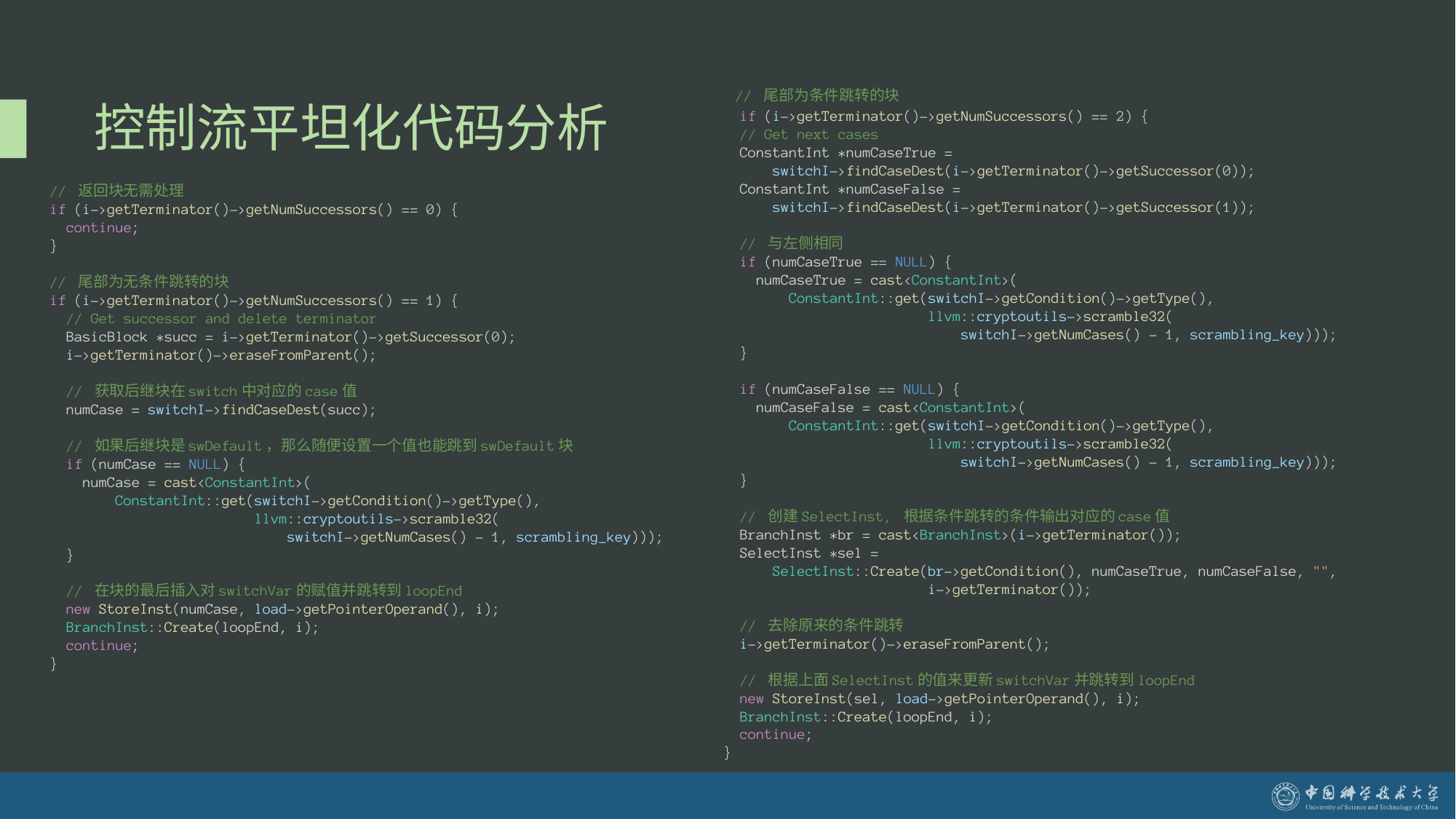

# 控制流平坦化代码分析
   // 尾部为条件跳转的块
      if (i->getTerminator()->getNumSuccessors() == 2) {
      // Get next cases
      ConstantInt *numCaseTrue =
          switchI->findCaseDest(i->getTerminator()->getSuccessor(0));
      ConstantInt *numCaseFalse =
          switchI->findCaseDest(i->getTerminator()->getSuccessor(1));
      // 与左侧相同
      if (numCaseTrue == NULL) {
        numCaseTrue = cast<ConstantInt>(
            ConstantInt::get(switchI->getCondition()->getType(),
                             llvm::cryptoutils->scramble32(
                                 switchI->getNumCases() - 1, scrambling_key)));
      }
      if (numCaseFalse == NULL) {
        numCaseFalse = cast<ConstantInt>(
            ConstantInt::get(switchI->getCondition()->getType(),
                             llvm::cryptoutils->scramble32(
                                 switchI->getNumCases() - 1, scrambling_key)));
      }
      // 创建SelectInst, 根据条件跳转的条件输出对应的case值
      BranchInst *br = cast<BranchInst>(i->getTerminator());
      SelectInst *sel =
          SelectInst::Create(br->getCondition(), numCaseTrue, numCaseFalse, "",
                             i->getTerminator());
      // 去除原来的条件跳转
      i->getTerminator()->eraseFromParent();
      // 根据上面SelectInst的值来更新switchVar并跳转到loopEnd
      new StoreInst(sel, load->getPointerOperand(), i);
      BranchInst::Create(loopEnd, i);
      continue;
    }
    // 返回块无需处理
    if (i->getTerminator()->getNumSuccessors() == 0) {
      continue;
    }
    // 尾部为无条件跳转的块
    if (i->getTerminator()->getNumSuccessors() == 1) {
      // Get successor and delete terminator
      BasicBlock *succ = i->getTerminator()->getSuccessor(0);
      i->getTerminator()->eraseFromParent();
      // 获取后继块在switch中对应的case值
      numCase = switchI->findCaseDest(succ);
      // 如果后继块是swDefault，那么随便设置一个值也能跳到swDefault块
      if (numCase == NULL) {
        numCase = cast<ConstantInt>(
            ConstantInt::get(switchI->getCondition()->getType(),
                             llvm::cryptoutils->scramble32(
                                 switchI->getNumCases() - 1, scrambling_key)));
      }
      // 在块的最后插入对switchVar的赋值并跳转到loopEnd
      new StoreInst(numCase, load->getPointerOperand(), i);
      BranchInst::Create(loopEnd, i);
      continue;
    }